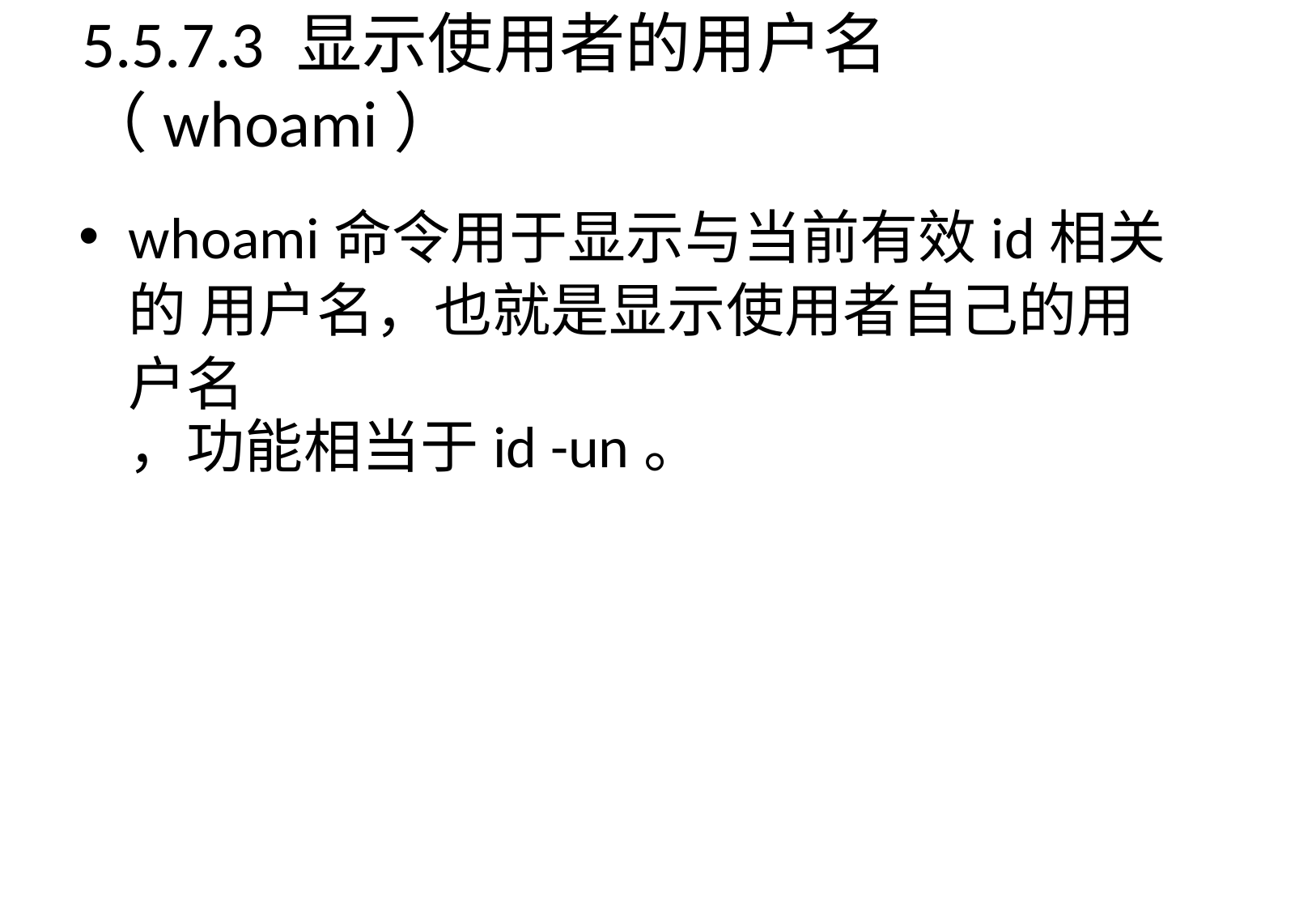

# 5.5.7.3	显示使用者的用户名（whoami）
whoami命令用于显示与当前有效id相关的 用户名，也就是显示使用者自己的用户名
，功能相当于id -un。